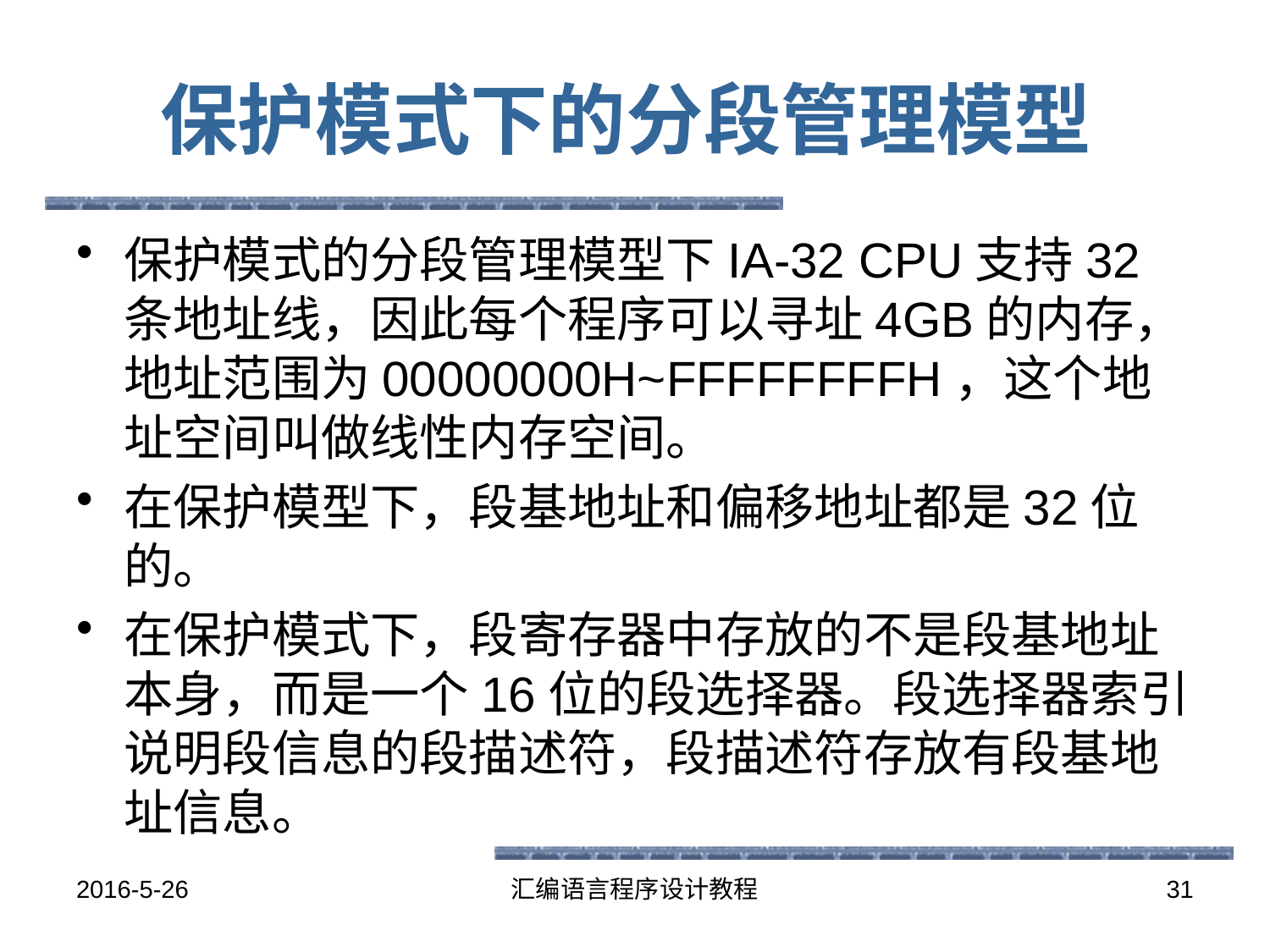

# 保护模式下的分段管理模型
保护模式的分段管理模型下IA-32 CPU支持32条地址线，因此每个程序可以寻址4GB的内存，地址范围为00000000H~FFFFFFFFH，这个地址空间叫做线性内存空间。
在保护模型下，段基地址和偏移地址都是32位的。
在保护模式下，段寄存器中存放的不是段基地址本身，而是一个16位的段选择器。段选择器索引说明段信息的段描述符，段描述符存放有段基地址信息。
2016-5-26
汇编语言程序设计教程
31